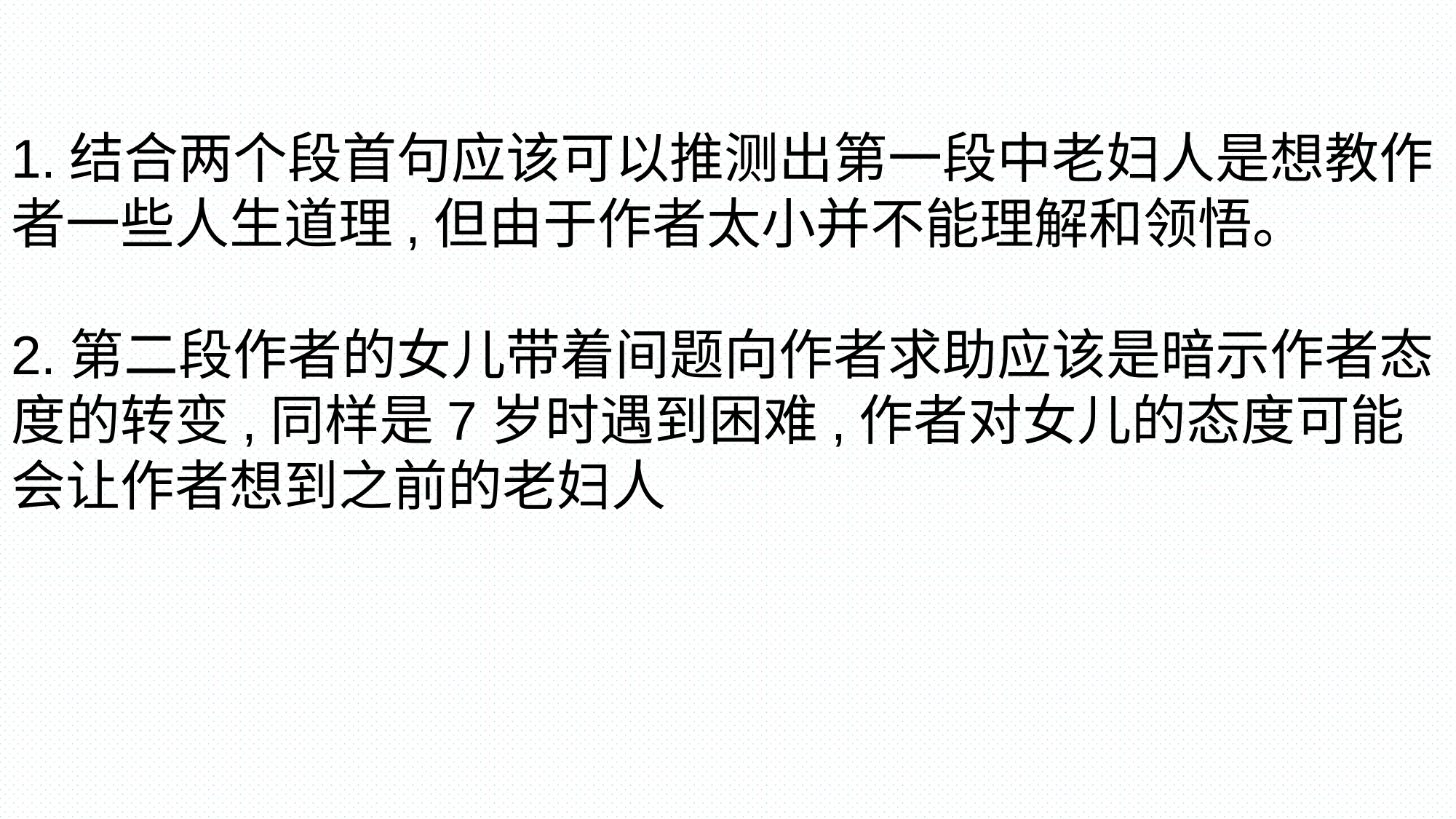

1.结合两个段首句应该可以推测出第一段中老妇人是想教作者一些人生道理,但由于作者太小并不能理解和领悟。

2.第二段作者的女儿带着间题向作者求助应该是暗示作者态度的转变,同样是7岁时遇到困难,作者对女儿的态度可能会让作者想到之前的老妇人